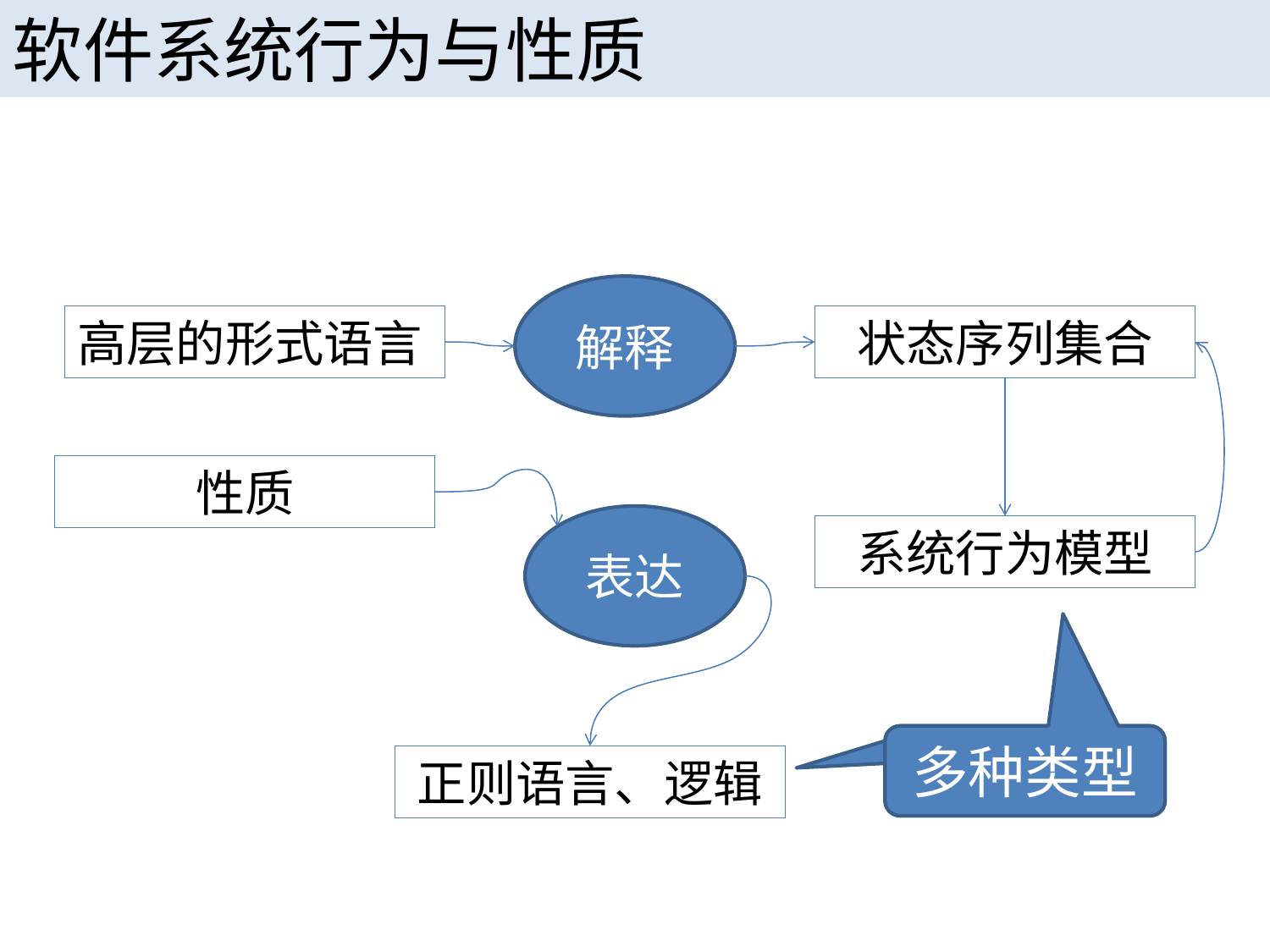

软件系统行为与性质

解释
高层的形式语言
状态序列集合
性质
表达
系统行为模型
多种类型
多种类型
正则语言、逻辑